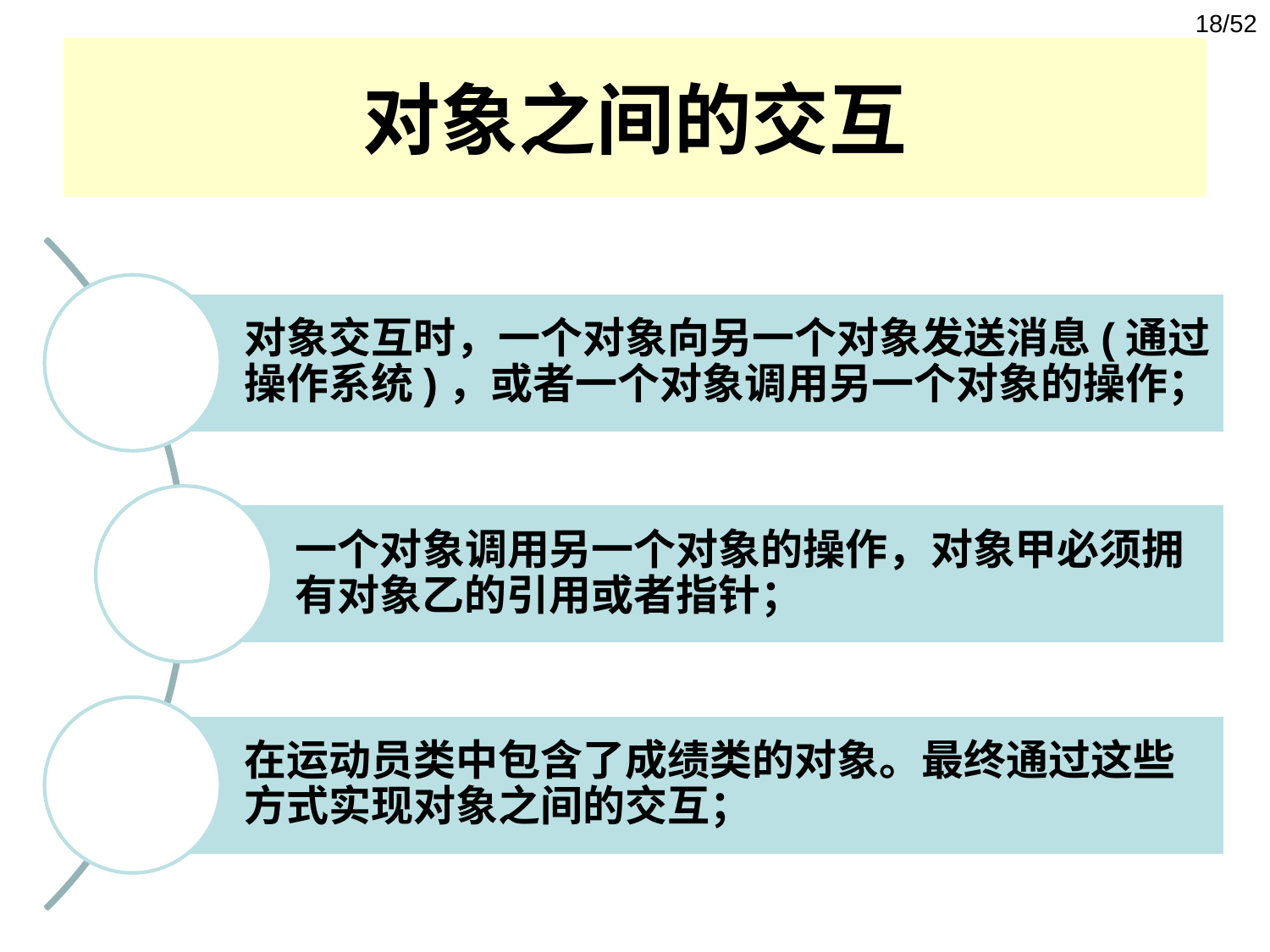

18/52
# 对象之间的交互
对象交互时，一个对象向另一个对象发送消息(通过操作系统)，或者一个对象调用另一个对象的操作；
一个对象调用另一个对象的操作，对象甲必须拥有对象乙的引用或者指针；
在运动员类中包含了成绩类的对象。最终通过这些方式实现对象之间的交互；